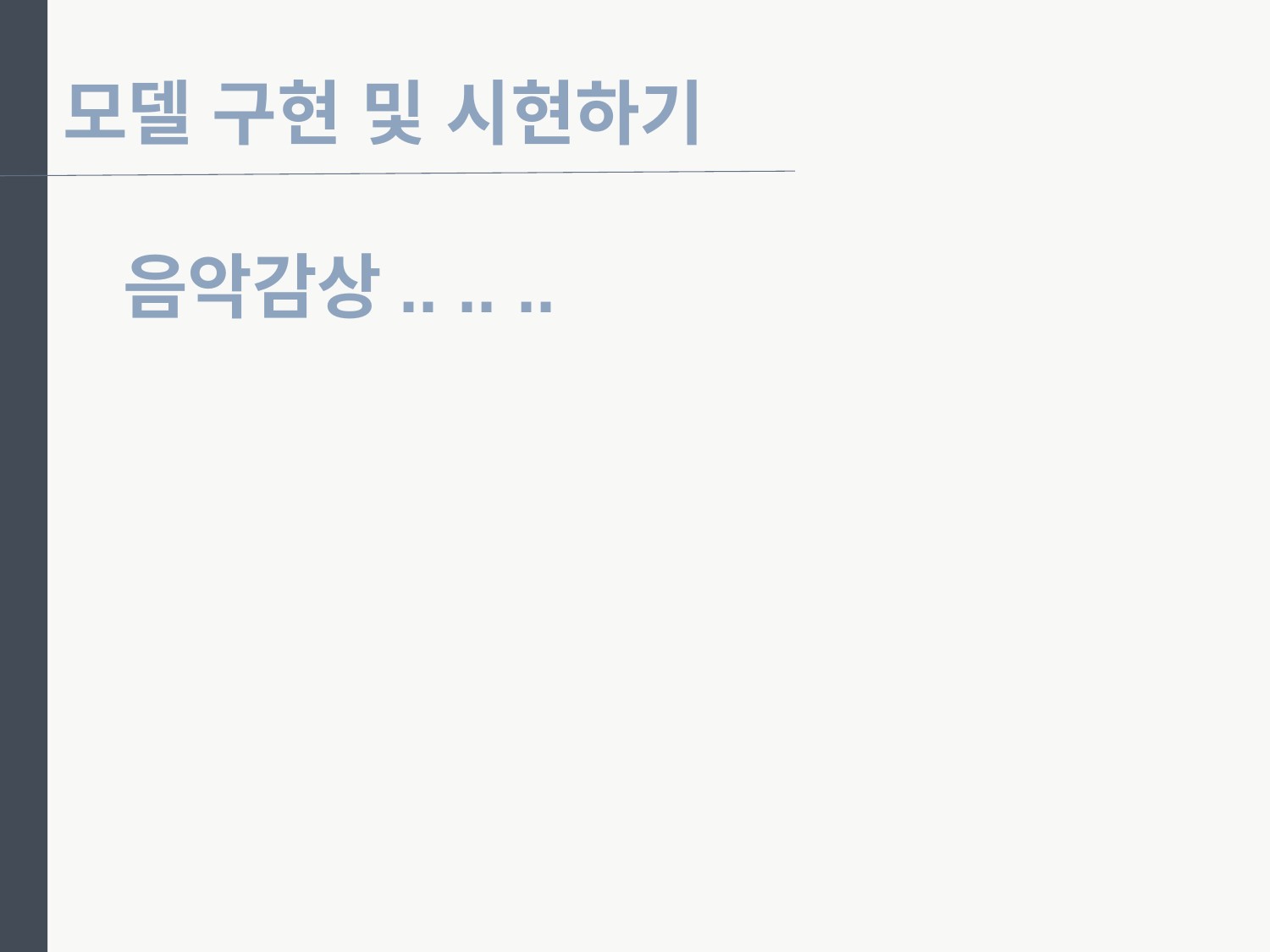

모델 구현 및 시현하기
음악감상.. .. ..